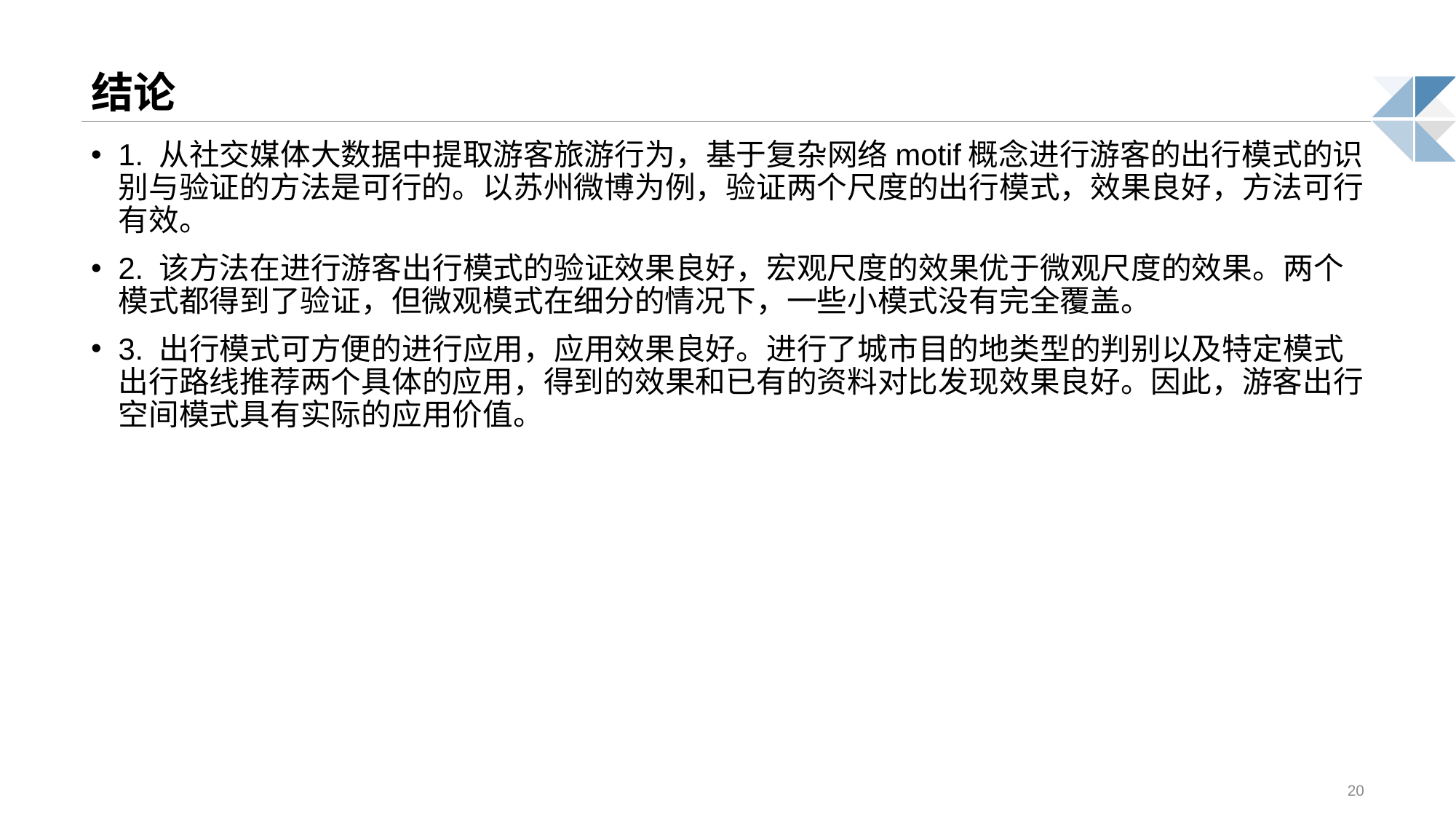

# 结论
1. 从社交媒体大数据中提取游客旅游行为，基于复杂网络motif概念进行游客的出行模式的识别与验证的方法是可行的。以苏州微博为例，验证两个尺度的出行模式，效果良好，方法可行有效。
2. 该方法在进行游客出行模式的验证效果良好，宏观尺度的效果优于微观尺度的效果。两个模式都得到了验证，但微观模式在细分的情况下，一些小模式没有完全覆盖。
3. 出行模式可方便的进行应用，应用效果良好。进行了城市目的地类型的判别以及特定模式出行路线推荐两个具体的应用，得到的效果和已有的资料对比发现效果良好。因此，游客出行空间模式具有实际的应用价值。
20